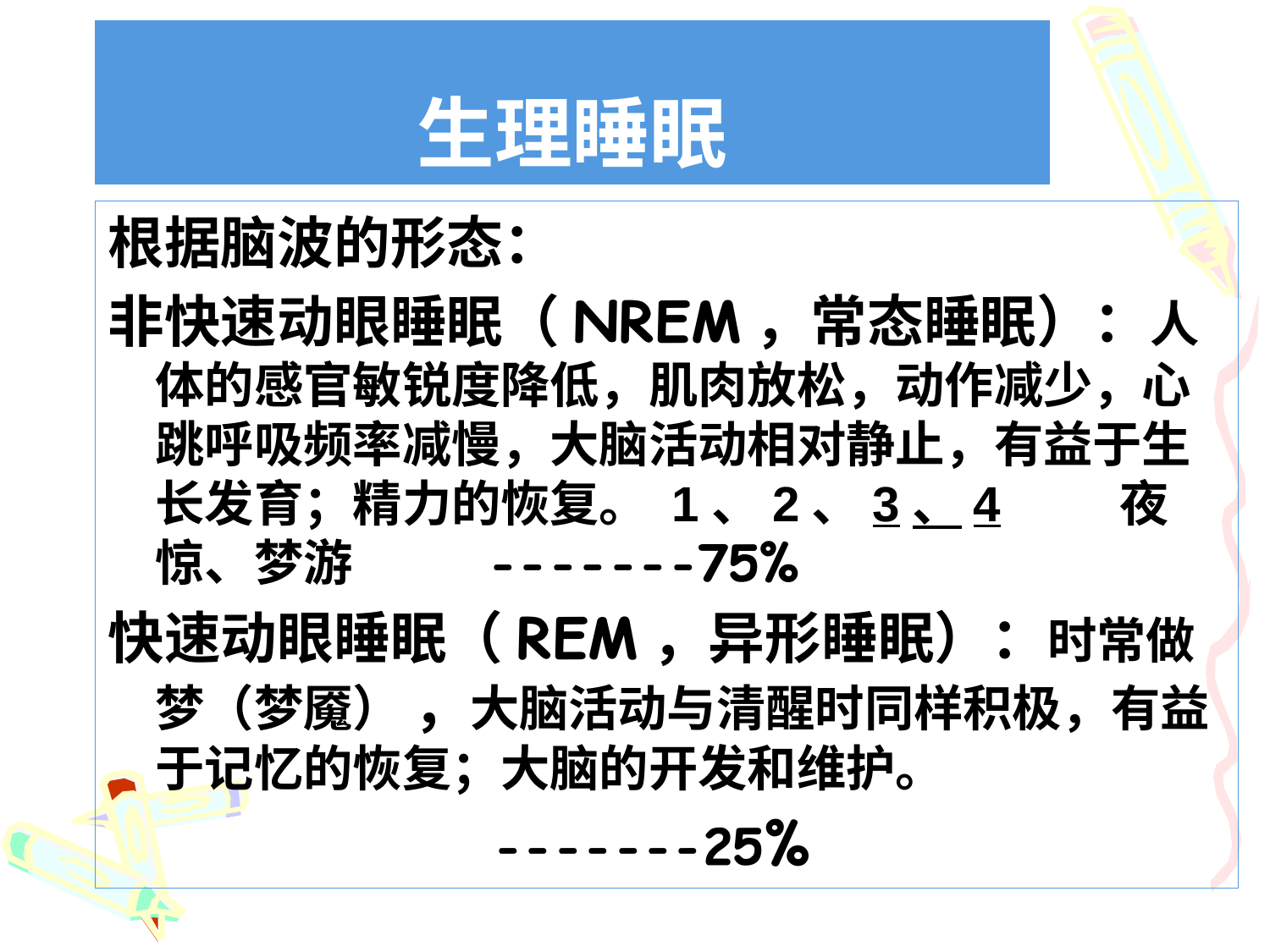

# 生理睡眠
根据脑波的形态：
非快速动眼睡眠（NREM，常态睡眠）：人体的感官敏锐度降低，肌肉放松，动作减少，心跳呼吸频率减慢，大脑活动相对静止，有益于生长发育；精力的恢复。 1、2、3、4     夜惊、梦游           -------75%
快速动眼睡眠（REM，异形睡眠）：时常做梦（梦魇） ，大脑活动与清醒时同样积极，有益于记忆的恢复；大脑的开发和维护。
                  -------25%